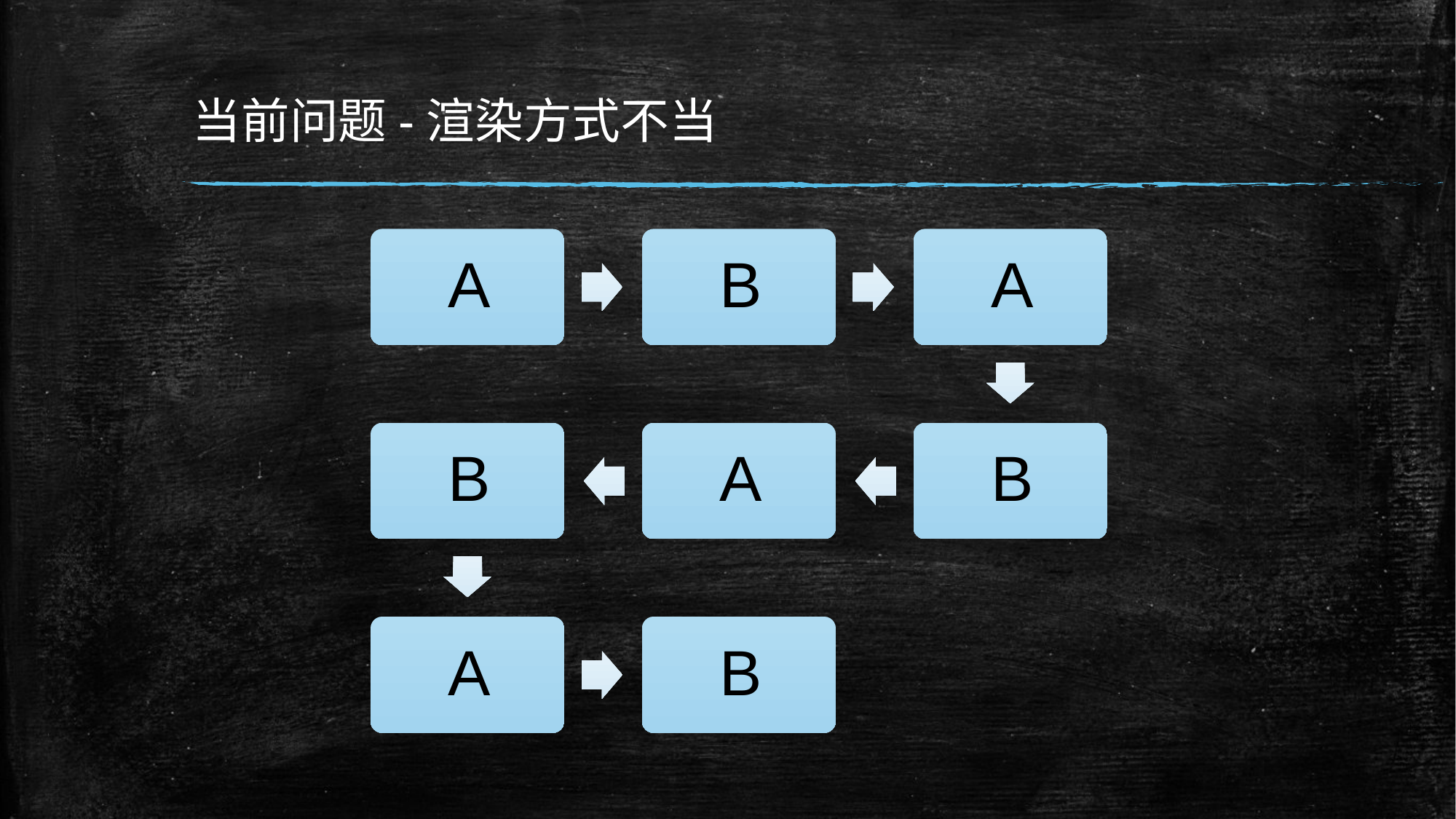

# 当前问题-渲染方式不当
A

B

A

B

A

B

A

B